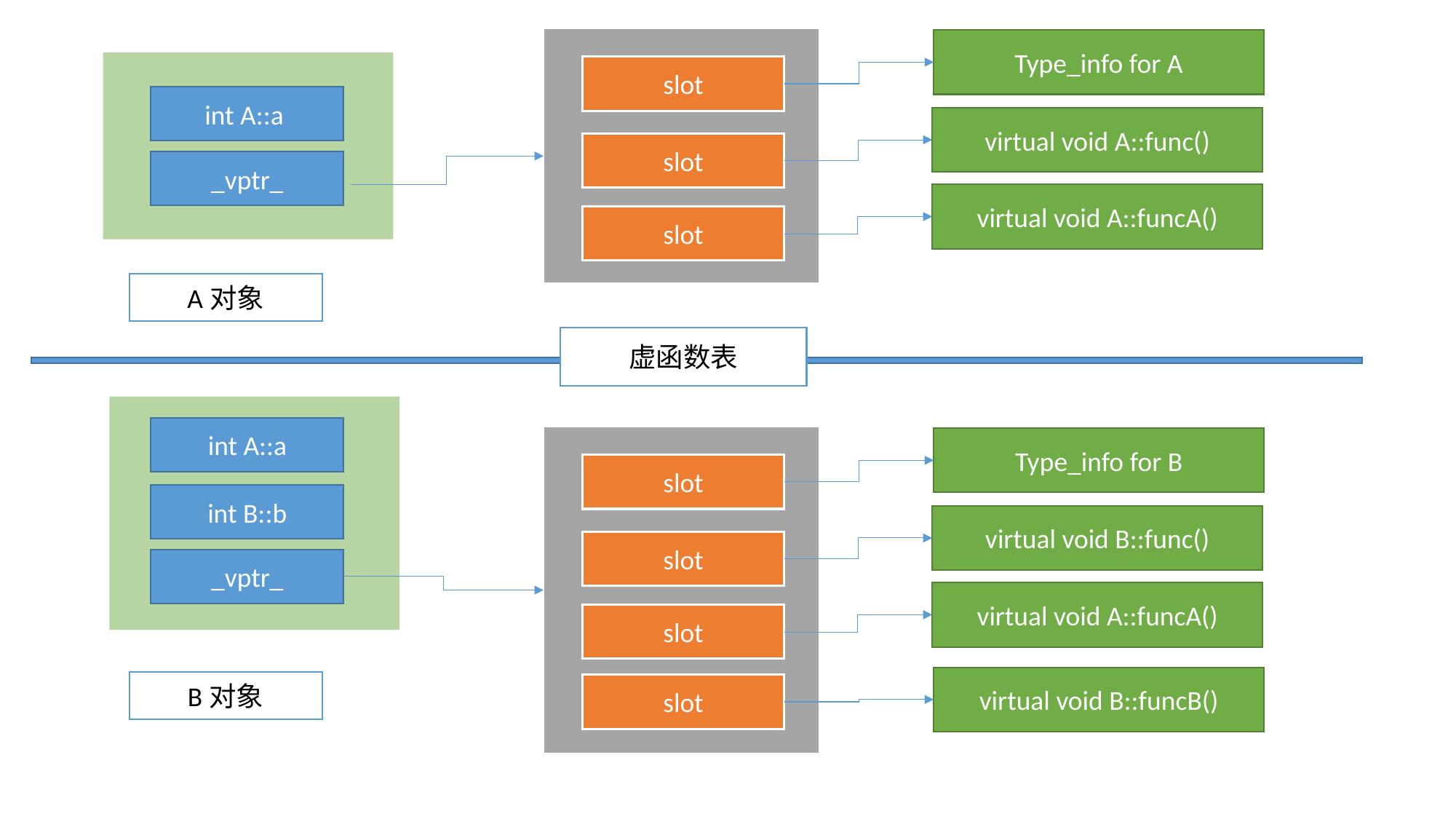

Type_info for A

slot
int A::a
virtual void A::func()
slot
_vptr_
virtual void A::funcA()
slot
A对象
虚函数表

int A::a

Type_info for B
slot
int B::b
virtual void B::func()
slot
_vptr_
virtual void A::funcA()
slot
virtual void B::funcB()
B对象
slot